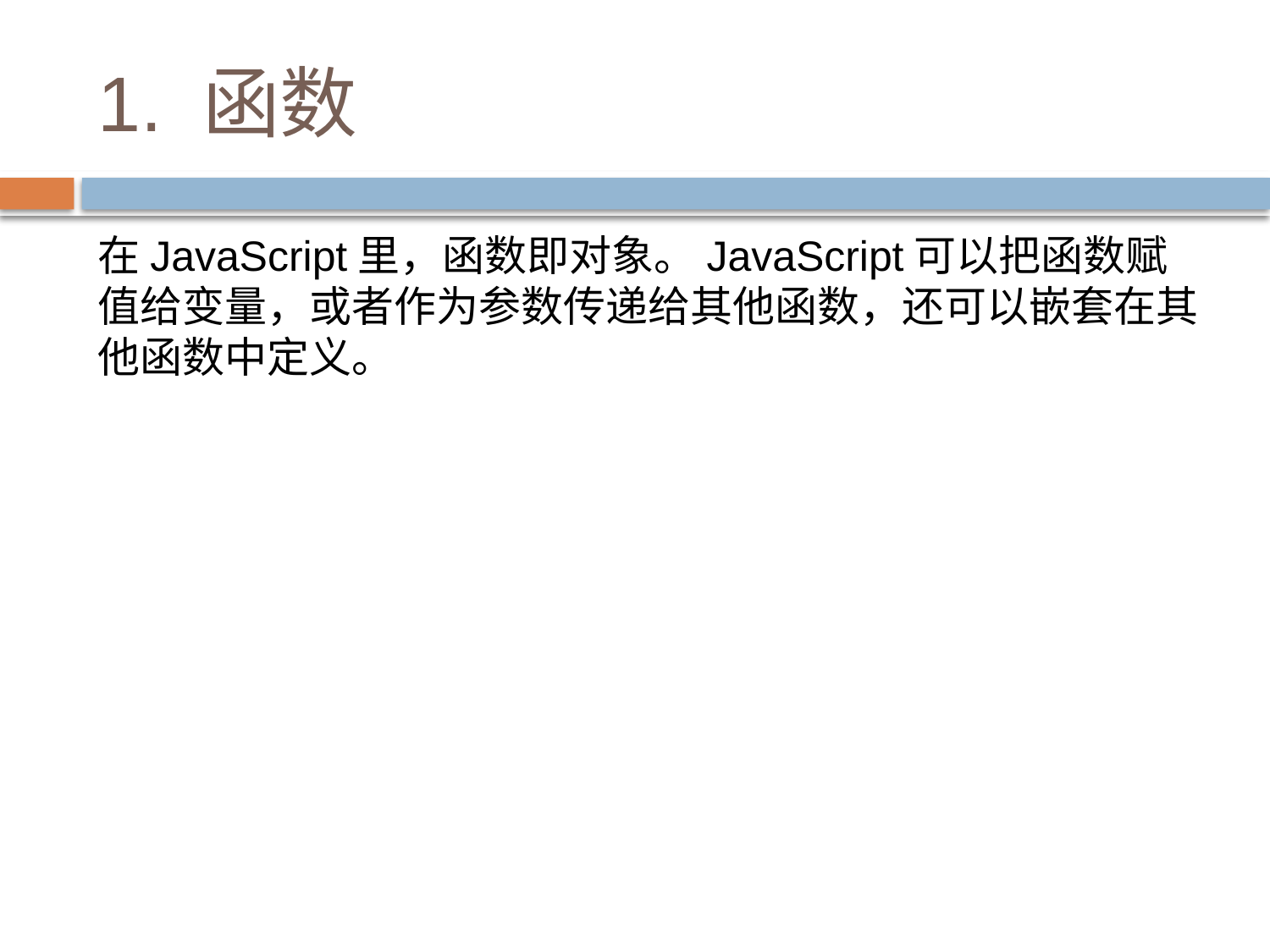

# 1. 函数
在JavaScript里，函数即对象。JavaScript可以把函数赋值给变量，或者作为参数传递给其他函数，还可以嵌套在其他函数中定义。